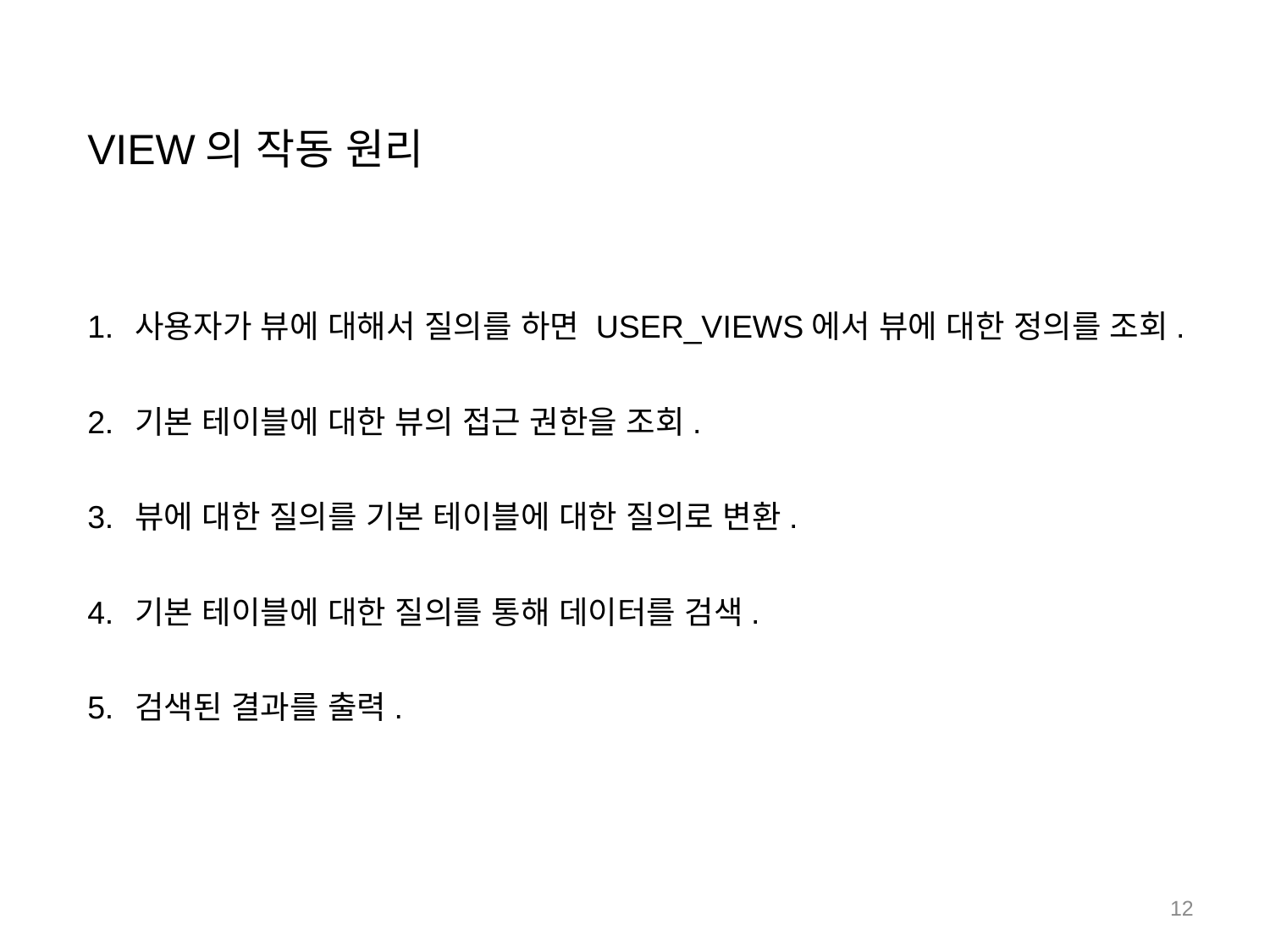

VIEW의 작동 원리

사용자가 뷰에 대해서 질의를 하면 USER_VIEWS에서 뷰에 대한 정의를 조회.
기본 테이블에 대한 뷰의 접근 권한을 조회.
뷰에 대한 질의를 기본 테이블에 대한 질의로 변환.
기본 테이블에 대한 질의를 통해 데이터를 검색.
검색된 결과를 출력.
12